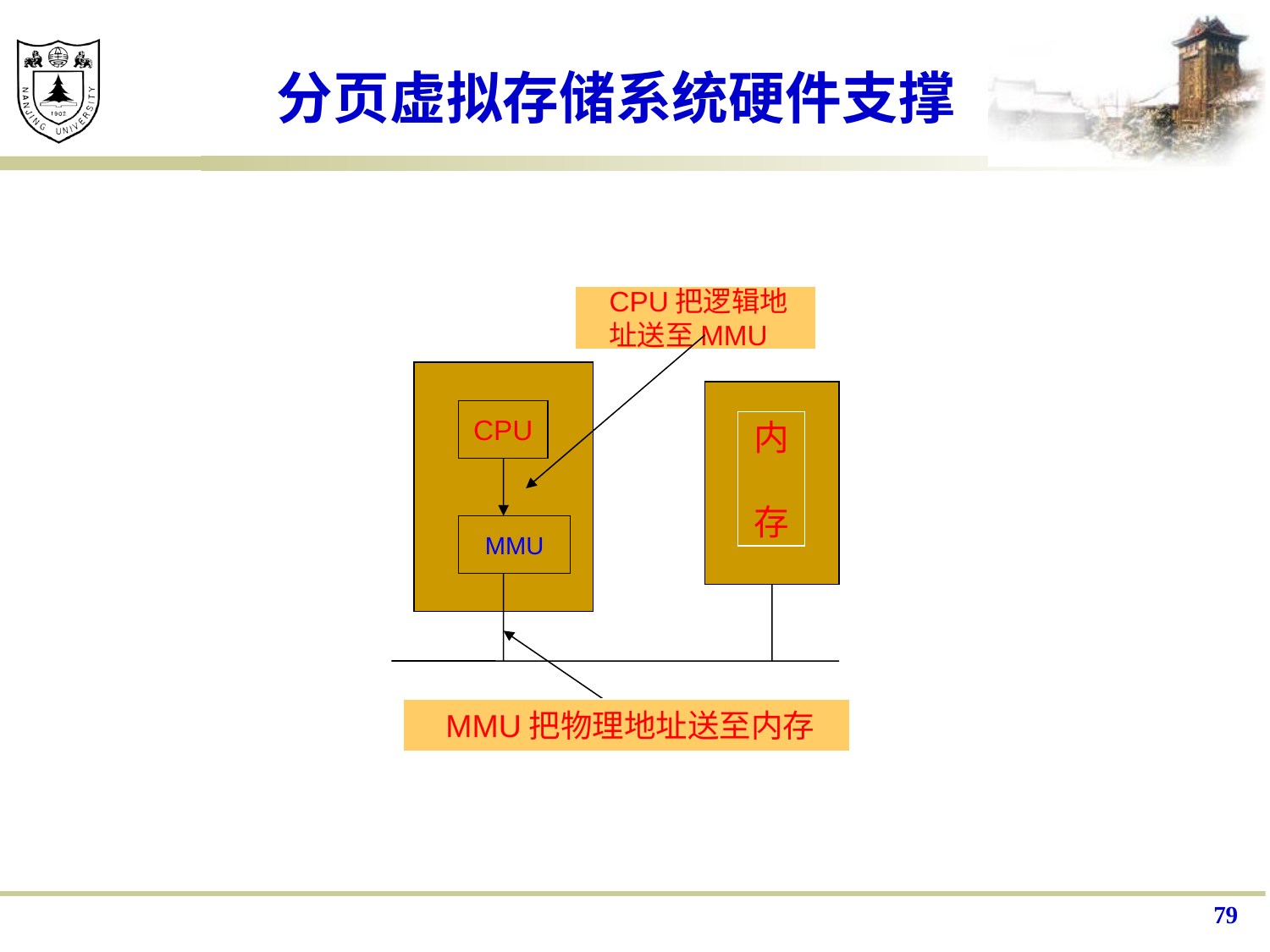

# 分页虚拟存储系统硬件支撑

CPU把逻辑地
址送至MMU

CPU
内

存

MMU

MMU把物理地址送至内存
79